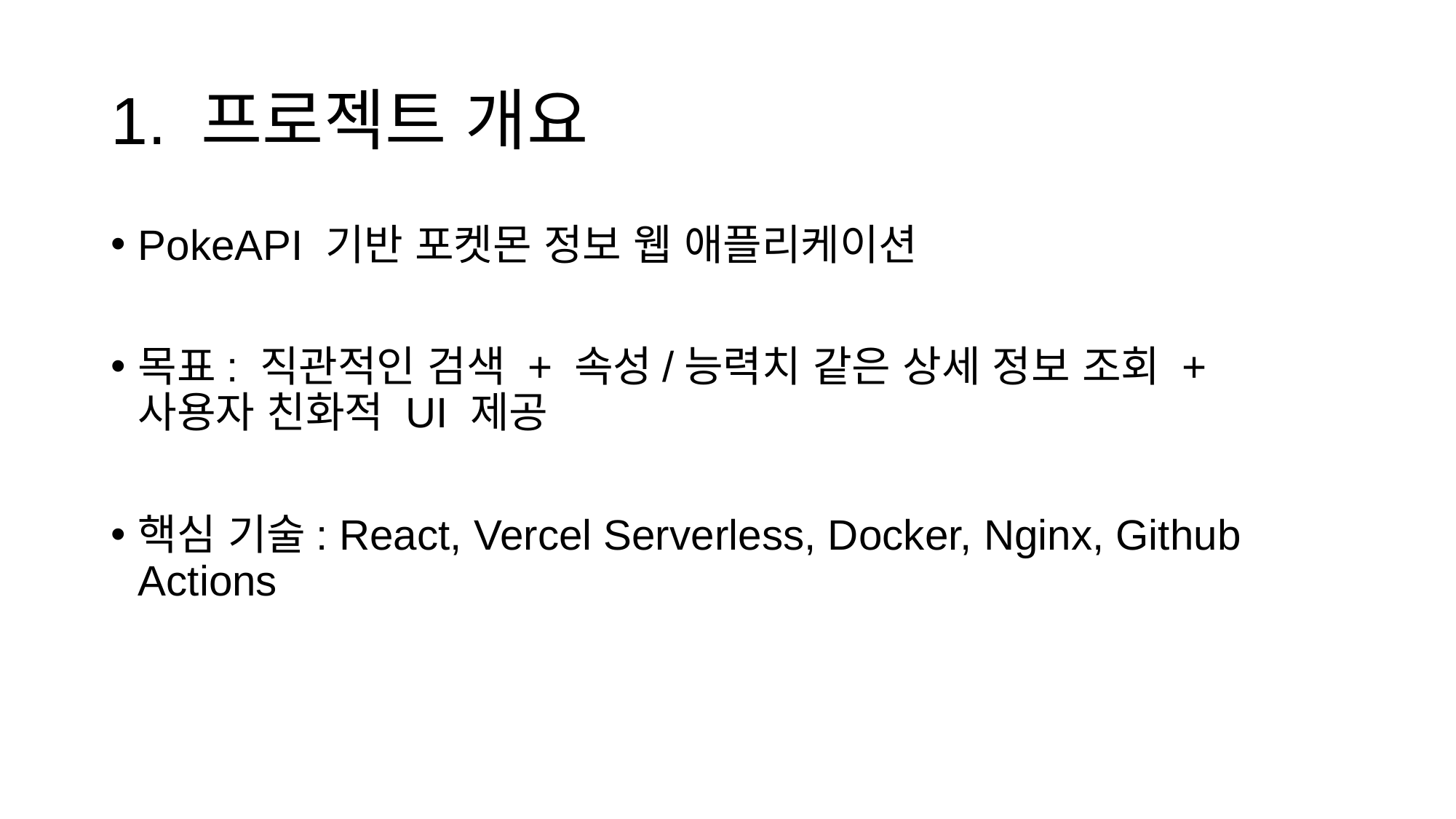

# 1. 프로젝트 개요
PokeAPI 기반 포켓몬 정보 웹 애플리케이션

목표: 직관적인 검색 + 속성/능력치 같은 상세 정보 조회 + 사용자 친화적 UI 제공

핵심 기술: React, Vercel Serverless, Docker, Nginx, Github Actions